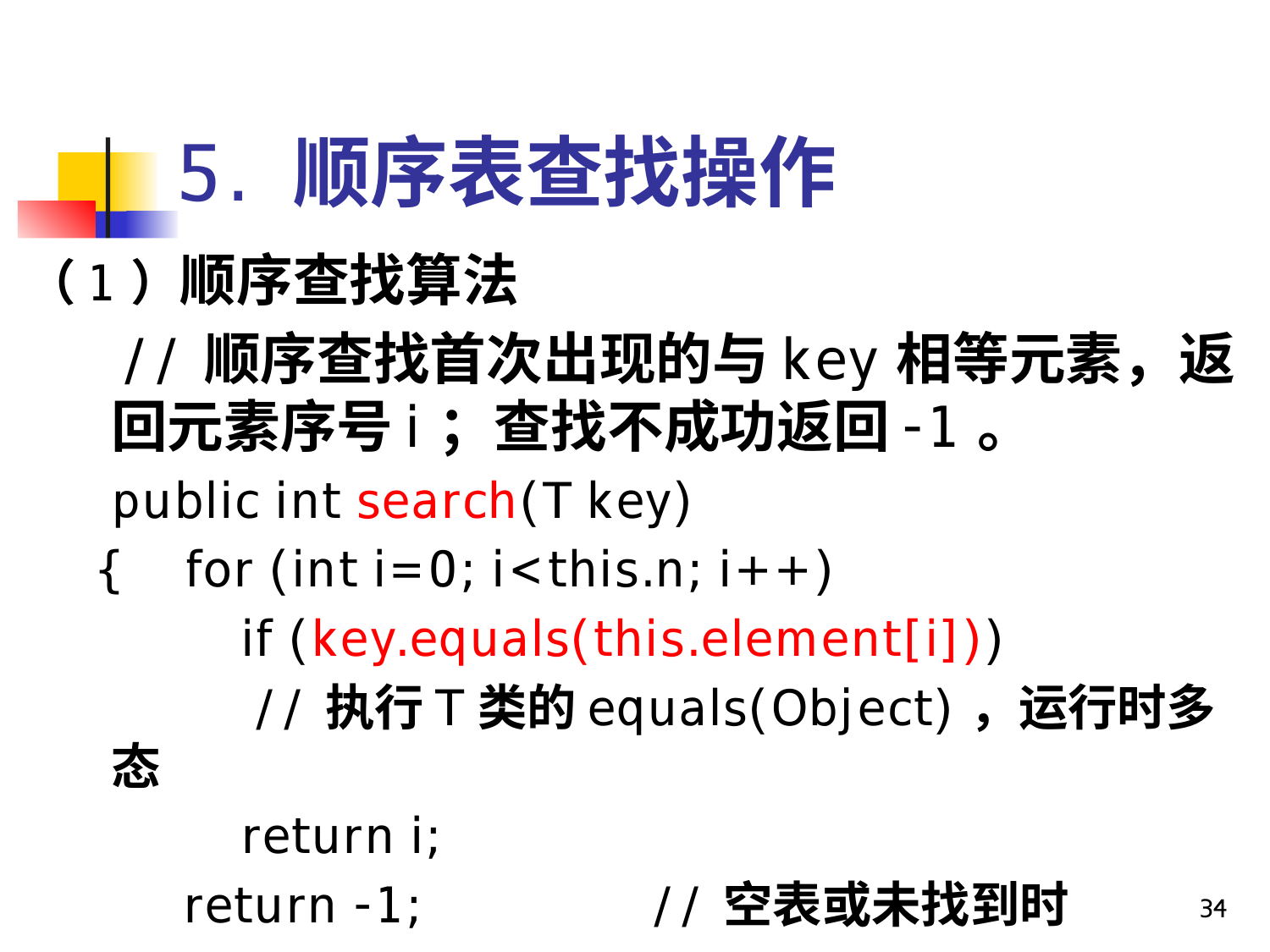

5. 顺序表查找操作
（1）顺序查找算法
      //顺序查找首次出现的与key相等元素，返回元素序号i；查找不成功返回-1。
      public int search(T key)
     {    for (int i=0; i<this.n; i++)
               if (key.equals(this.element[i]))
                //执行T类的equals(Object)，运行时多态
               return i;
           return -1;                //空表或未找到时
      }
34